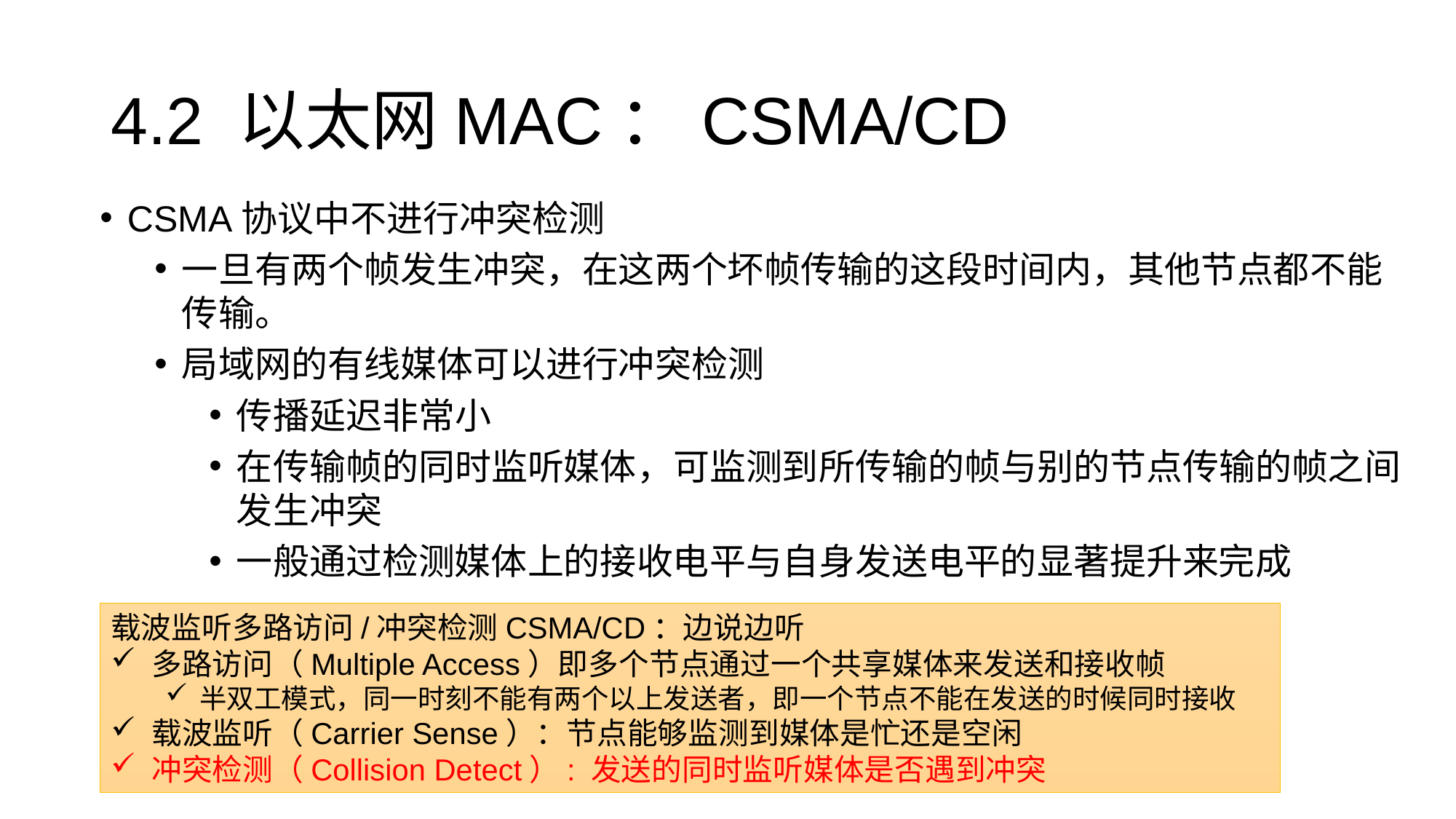

# 4.2 以太网MAC：CSMA/CD
CSMA协议中不进行冲突检测
一旦有两个帧发生冲突，在这两个坏帧传输的这段时间内，其他节点都不能传输。
局域网的有线媒体可以进行冲突检测
传播延迟非常小
在传输帧的同时监听媒体，可监测到所传输的帧与别的节点传输的帧之间发生冲突
一般通过检测媒体上的接收电平与自身发送电平的显著提升来完成

载波监听多路访问/冲突检测CSMA/CD：边说边听
多路访问（Multiple Access）即多个节点通过一个共享媒体来发送和接收帧
半双工模式，同一时刻不能有两个以上发送者，即一个节点不能在发送的时候同时接收
载波监听（Carrier Sense）：节点能够监测到媒体是忙还是空闲
冲突检测（Collision Detect）: 发送的同时监听媒体是否遇到冲突